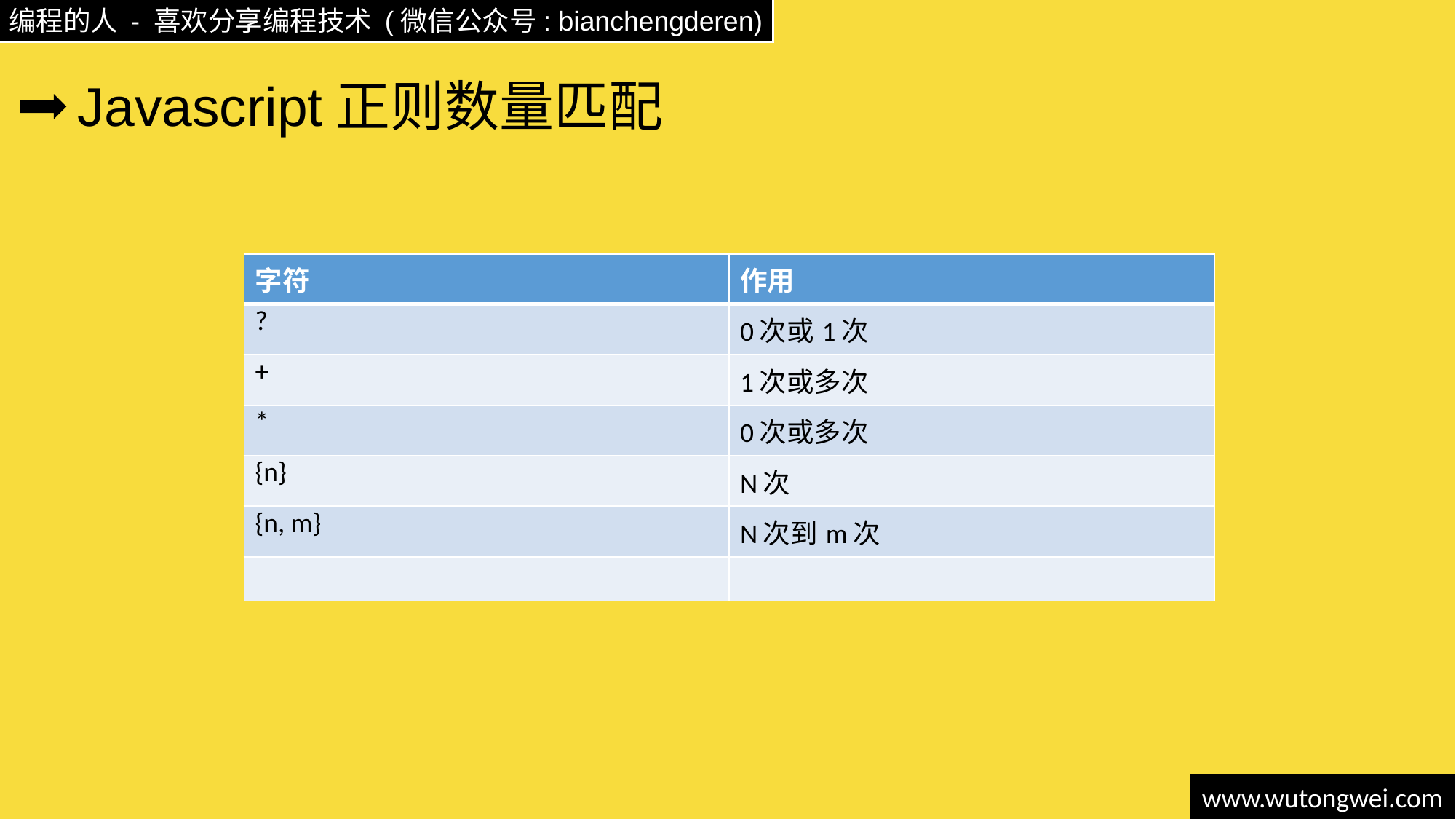

# Javascript正则数量匹配
| 字符 | 作用 |
| --- | --- |
| ? | 0次或1次 |
| + | 1次或多次 |
| \* | 0次或多次 |
| {n} | N次 |
| {n, m} | N次到m次 |
|  |  |